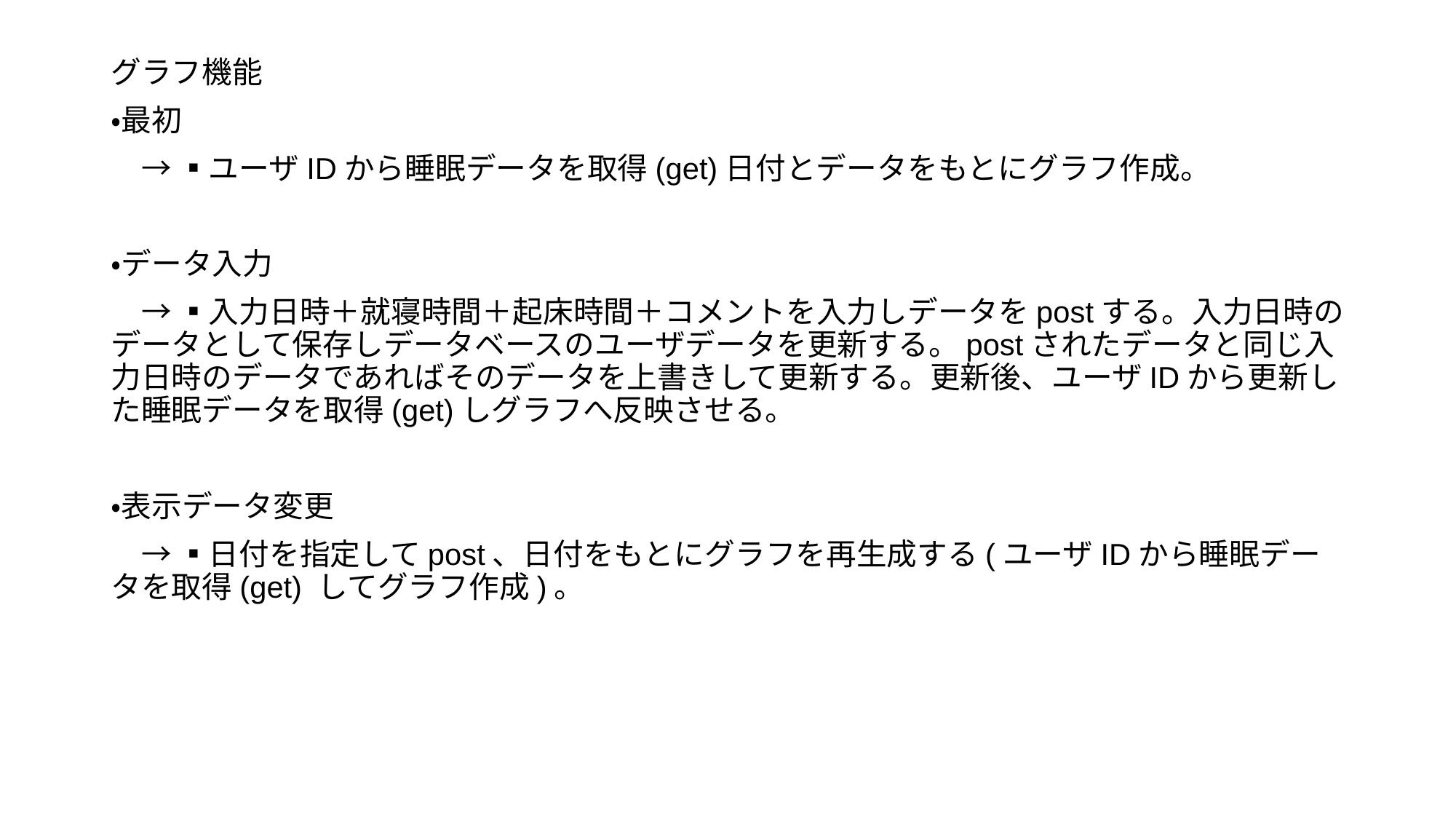

グラフ機能
・最初
　→ ▪️ユーザIDから睡眠データを取得(get)日付とデータをもとにグラフ作成。

・データ入力
　→ ▪️入力日時＋就寝時間＋起床時間＋コメントを入力しデータをpostする。入力日時のデータとして保存しデータベースのユーザデータを更新する。postされたデータと同じ入力日時のデータであればそのデータを上書きして更新する。更新後、ユーザIDから更新した睡眠データを取得(get)しグラフへ反映させる。

・表示データ変更
　→ ▪️日付を指定してpost、日付をもとにグラフを再生成する(ユーザIDから睡眠データを取得(get) してグラフ作成)。